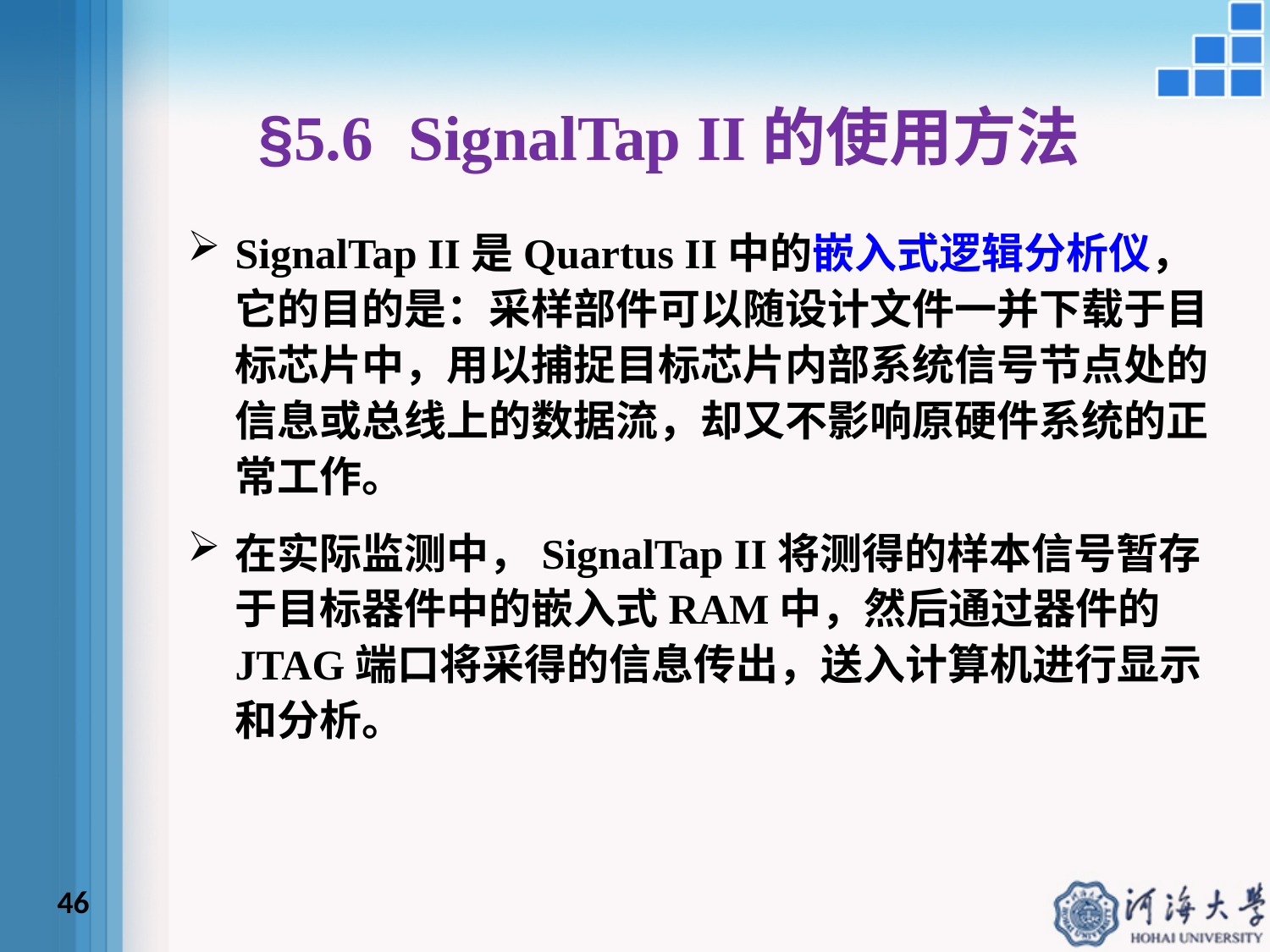

# §5.6  SignalTap II的使用方法
SignalTap II是Quartus II中的嵌入式逻辑分析仪，它的目的是：采样部件可以随设计文件一并下载于目标芯片中，用以捕捉目标芯片内部系统信号节点处的信息或总线上的数据流，却又不影响原硬件系统的正常工作。
在实际监测中，SignalTap II将测得的样本信号暂存于目标器件中的嵌入式RAM中，然后通过器件的JTAG端口将采得的信息传出，送入计算机进行显示和分析。
46